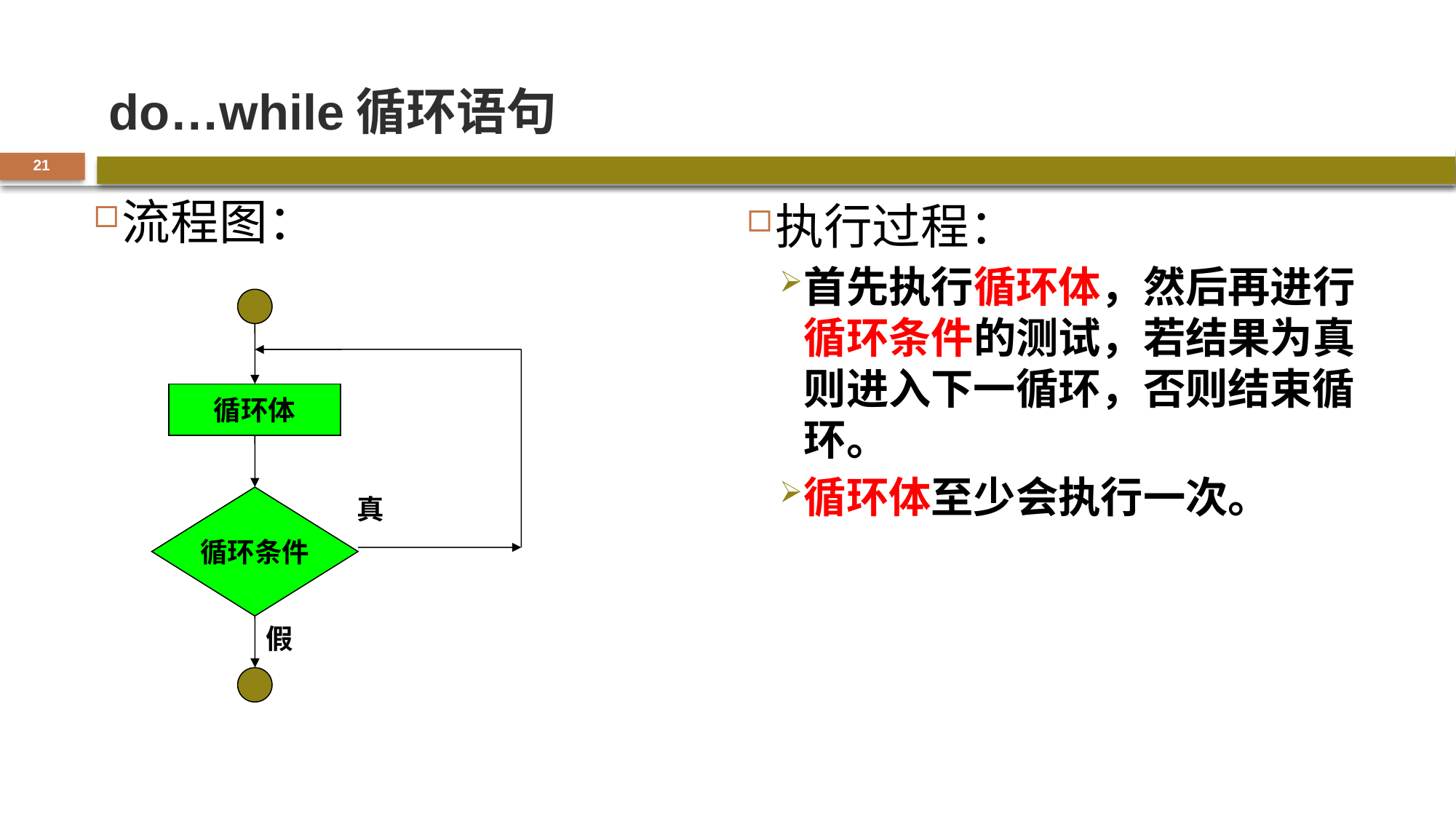

# do…while循环语句
21
流程图：

执行过程：
首先执行循环体，然后再进行循环条件的测试，若结果为真则进入下一循环，否则结束循环。
循环体至少会执行一次。

循环体

循环条件
真

假